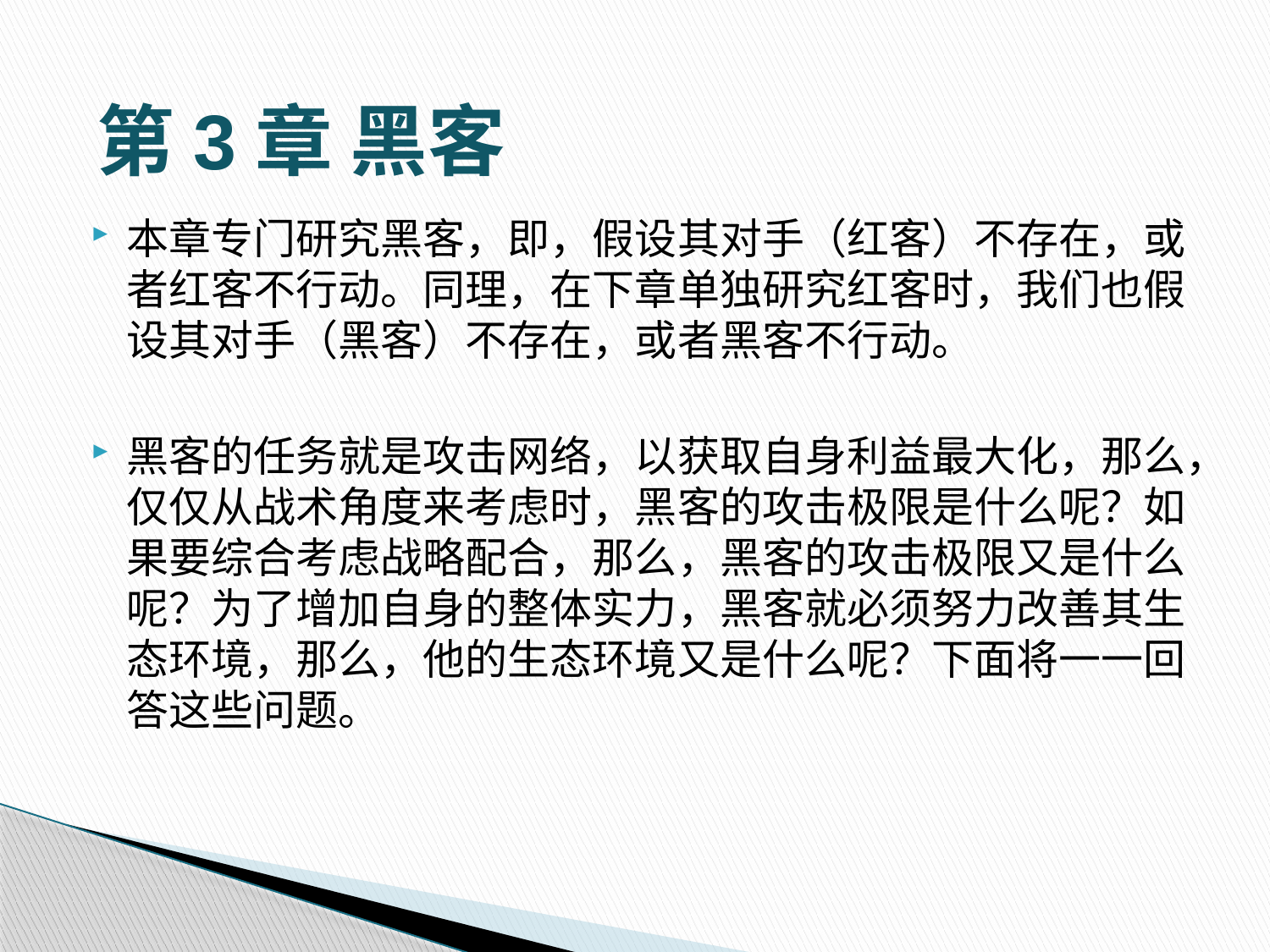

第3章 黑客
本章专门研究黑客，即，假设其对手（红客）不存在，或者红客不行动。同理，在下章单独研究红客时，我们也假设其对手（黑客）不存在，或者黑客不行动。

黑客的任务就是攻击网络，以获取自身利益最大化，那么，仅仅从战术角度来考虑时，黑客的攻击极限是什么呢？如果要综合考虑战略配合，那么，黑客的攻击极限又是什么呢？为了增加自身的整体实力，黑客就必须努力改善其生态环境，那么，他的生态环境又是什么呢？下面将一一回答这些问题。